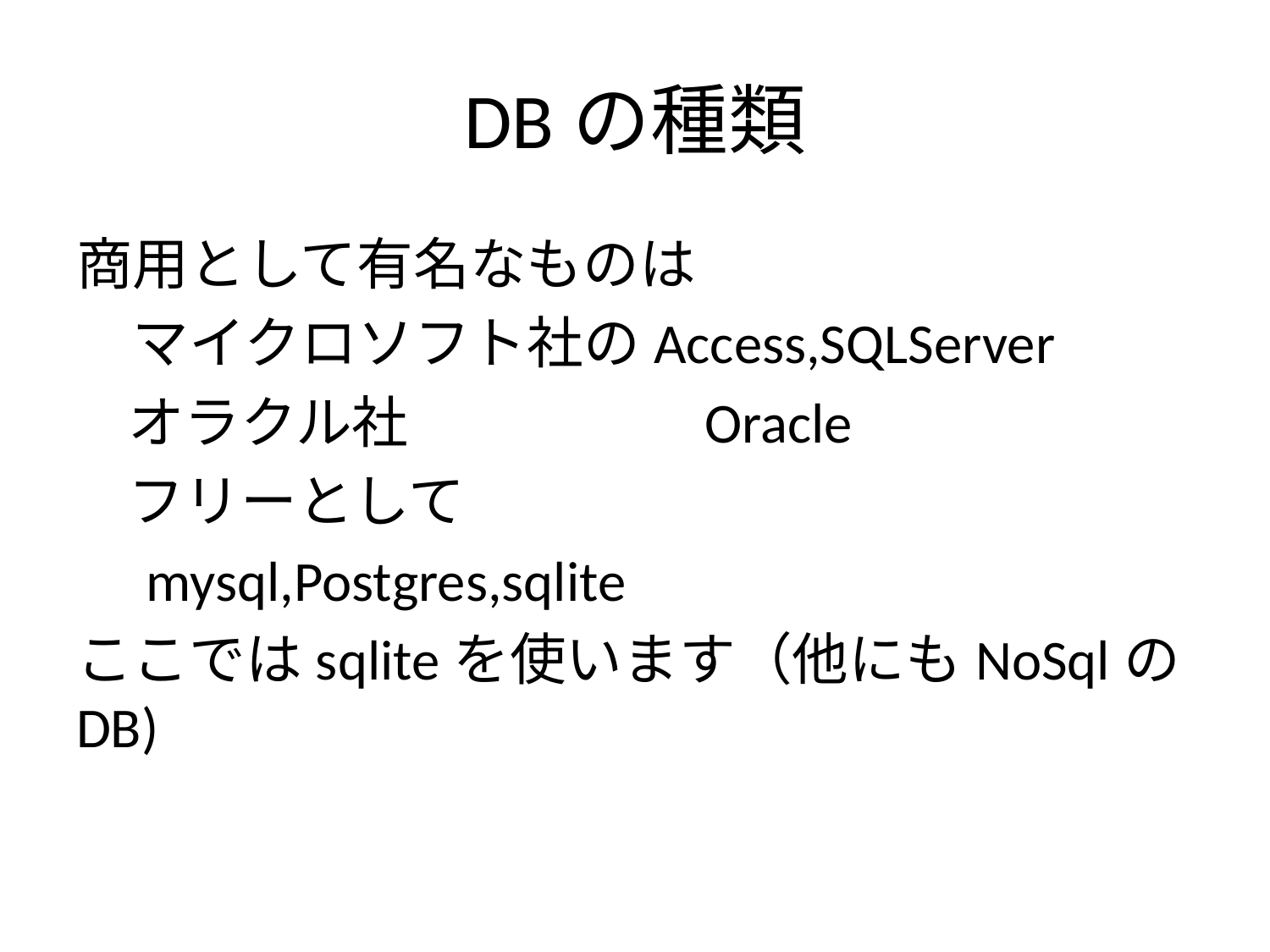

# DBの種類
商用として有名なものは
　マイクロソフト社のAccess,SQLServer
   オラクル社　　　　　Oracle
   フリーとして
　mysql,Postgres,sqlite
ここではsqliteを使います（他にもNoSqlのDB)